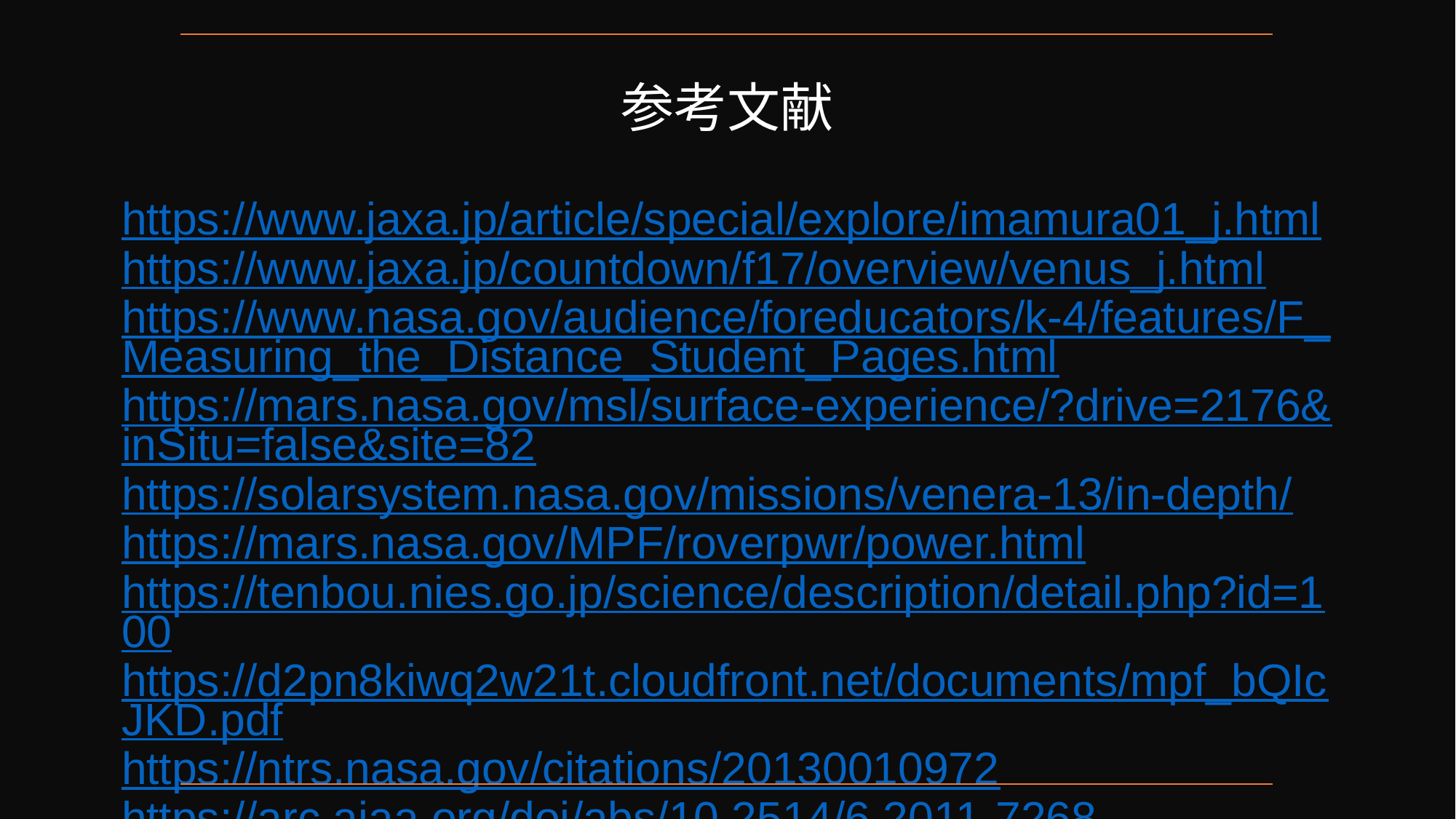

# 参考文献

https://www.jaxa.jp/article/special/explore/imamura01_j.html
https://www.jaxa.jp/countdown/f17/overview/venus_j.html
https://www.nasa.gov/audience/foreducators/k-4/features/F_Measuring_the_Distance_Student_Pages.html
https://mars.nasa.gov/msl/surface-experience/?drive=2176&inSitu=false&site=82
https://solarsystem.nasa.gov/missions/venera-13/in-depth/
https://mars.nasa.gov/MPF/roverpwr/power.html
https://tenbou.nies.go.jp/science/description/detail.php?id=100
https://d2pn8kiwq2w21t.cloudfront.net/documents/mpf_bQIcJKD.pdf
https://ntrs.nasa.gov/citations/20130010972
https://arc.aiaa.org/doi/abs/10.2514/6.2011-7268
https://www.ngk.co.jp/product/nas-about.html